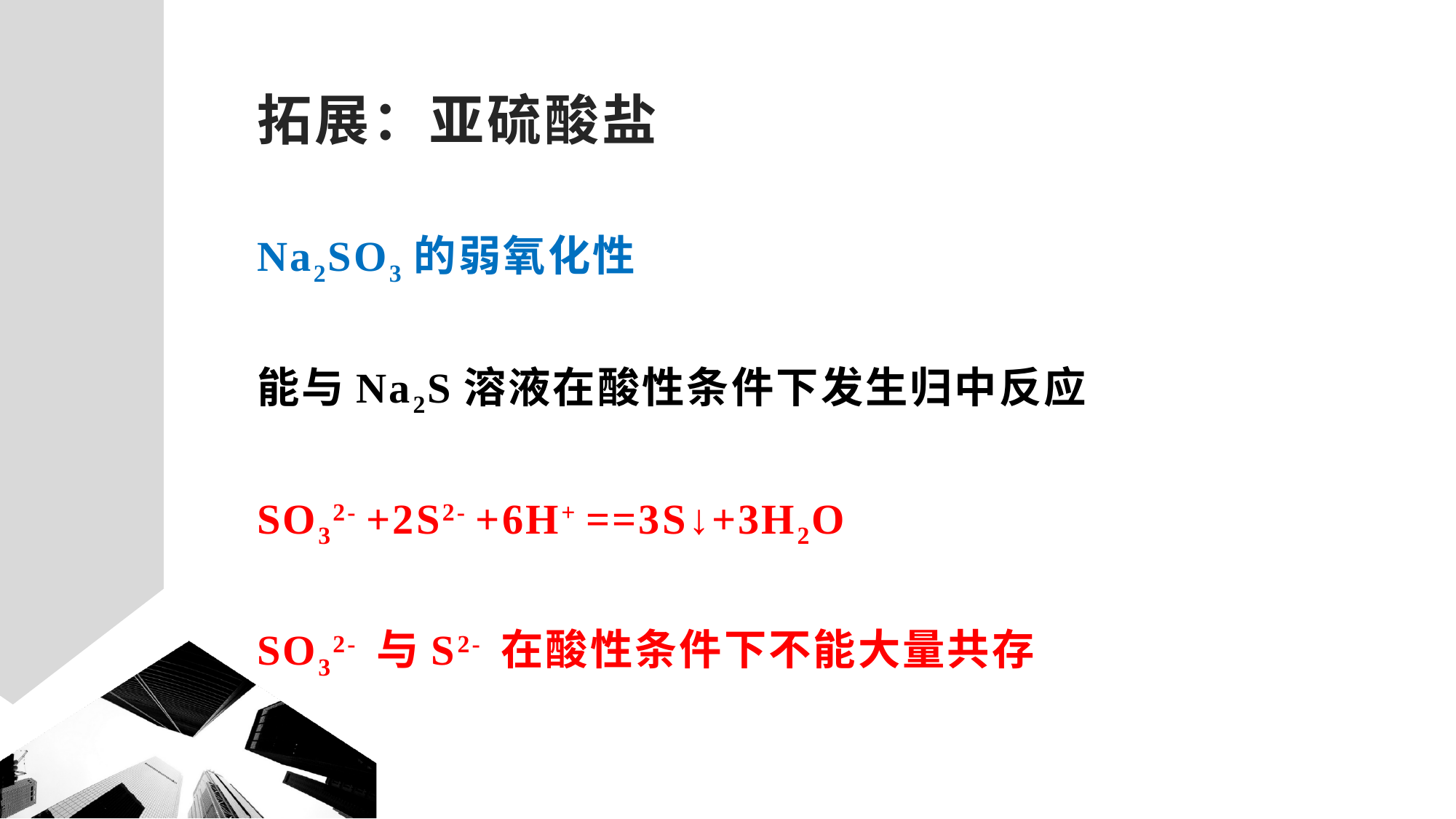

# 拓展：亚硫酸盐
Na2SO3的弱氧化性
能与Na2S溶液在酸性条件下发生归中反应
SO32- +2S2- +6H+ ==3S↓+3H2O
SO32- 与S2- 在酸性条件下不能大量共存